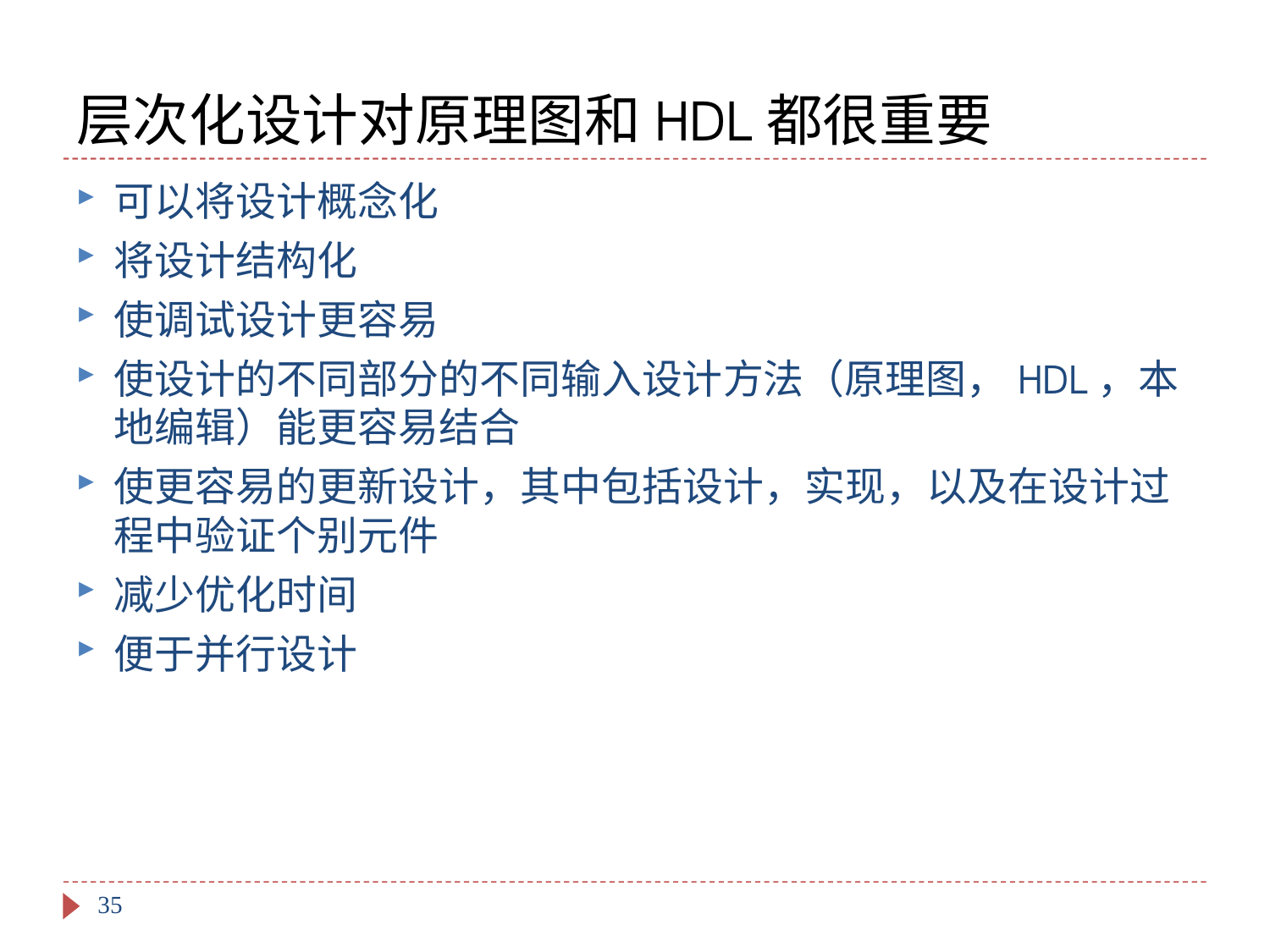

# 层次化设计对原理图和HDL都很重要
可以将设计概念化
将设计结构化
使调试设计更容易
使设计的不同部分的不同输入设计方法（原理图，HDL，本地编辑）能更容易结合
使更容易的更新设计，其中包括设计，实现，以及在设计过程中验证个别元件
减少优化时间
便于并行设计
35